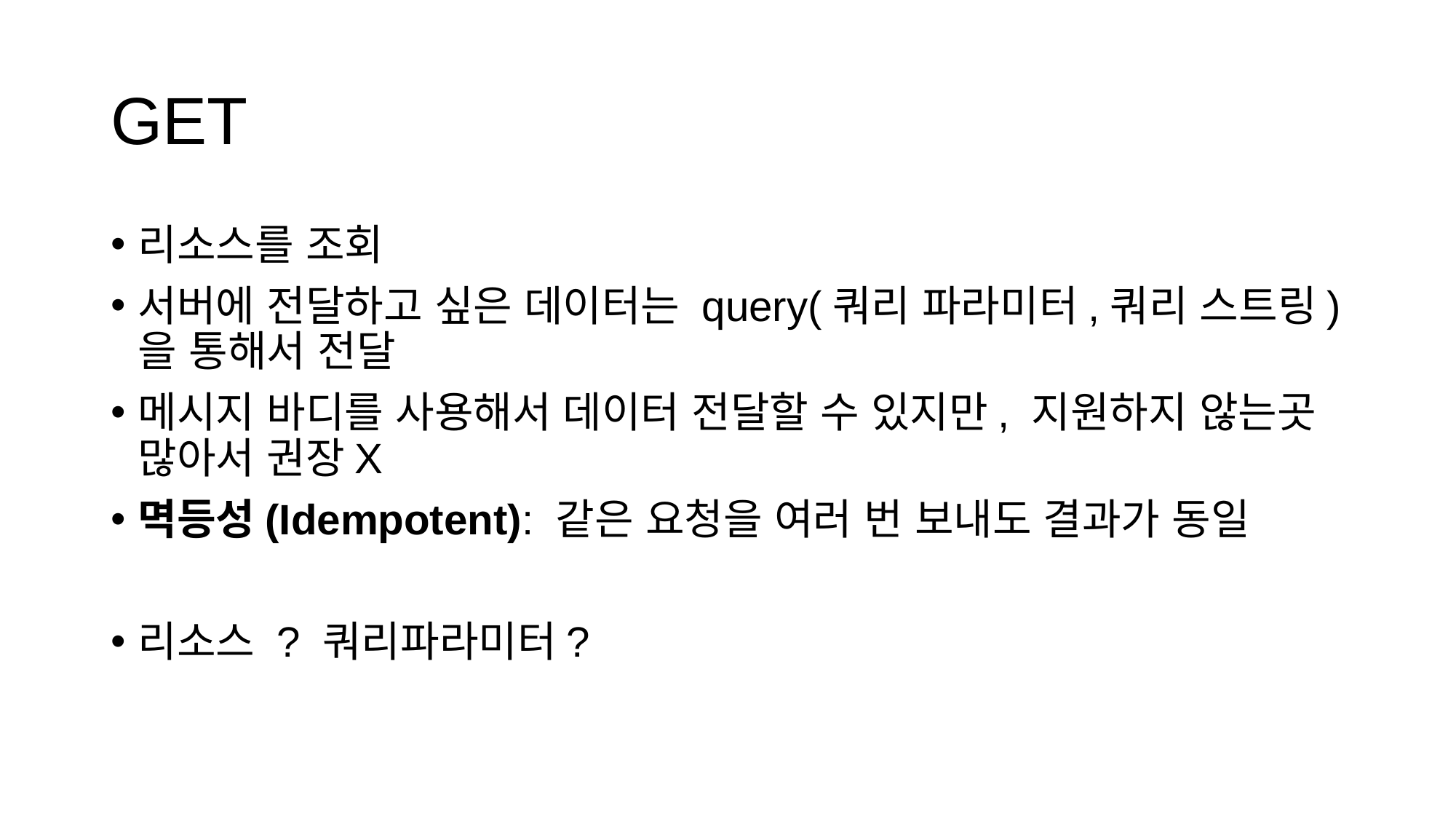

# GET
리소스를 조회
서버에 전달하고 싶은 데이터는 query(쿼리 파라미터,쿼리 스트링)을 통해서 전달
메시지 바디를 사용해서 데이터 전달할 수 있지만, 지원하지 않는곳 많아서 권장X
멱등성(Idempotent): 같은 요청을 여러 번 보내도 결과가 동일

리소스 ? 쿼리파라미터?